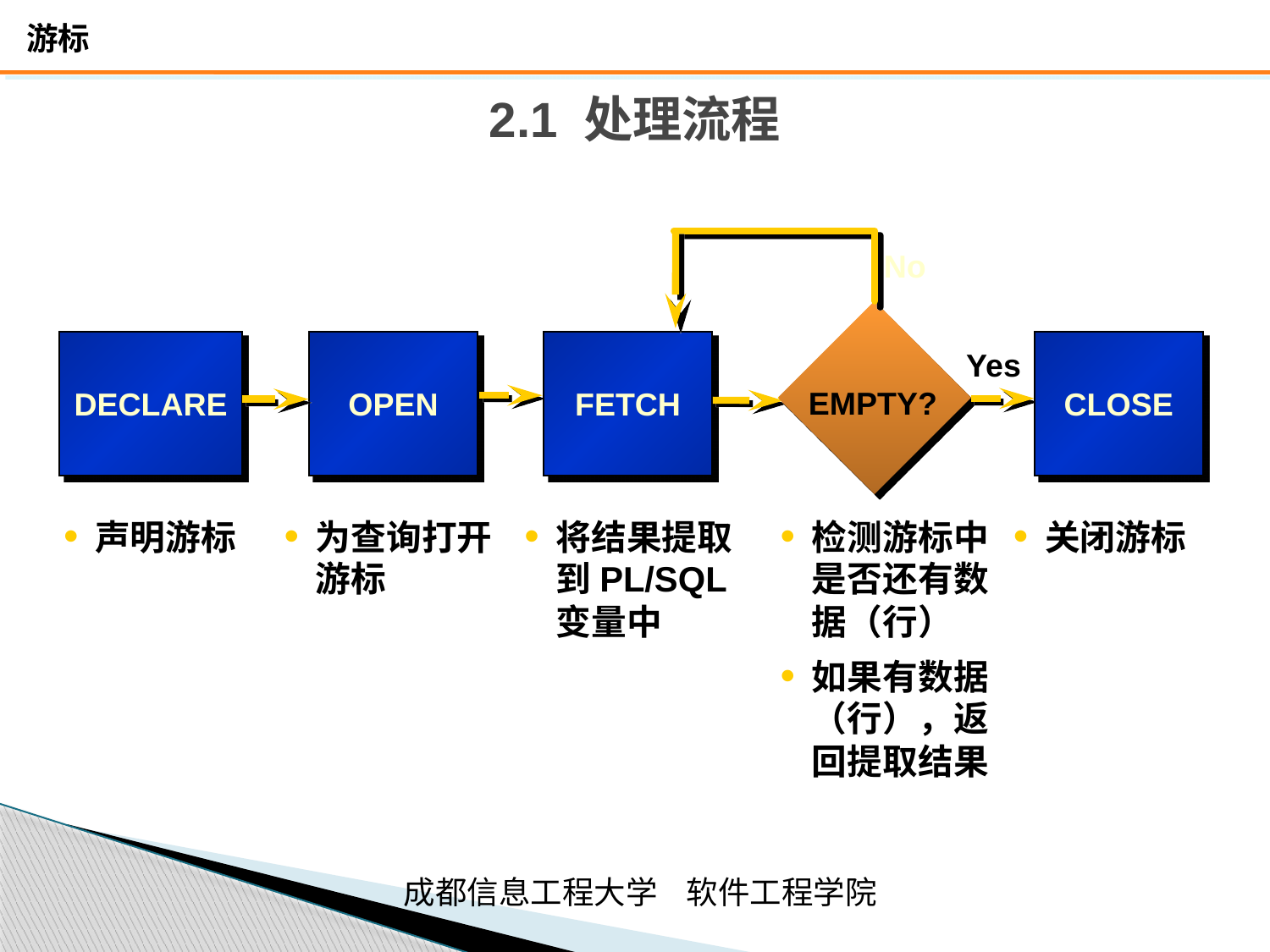

# 2.1 处理流程

No

EMPTY?

DECLARE
OPEN

FETCH

CLOSE
Yes

声明游标
为查询打开游标
将结果提取到PL/SQL变量中
检测游标中是否还有数据（行）
关闭游标
如果有数据（行），返回提取结果